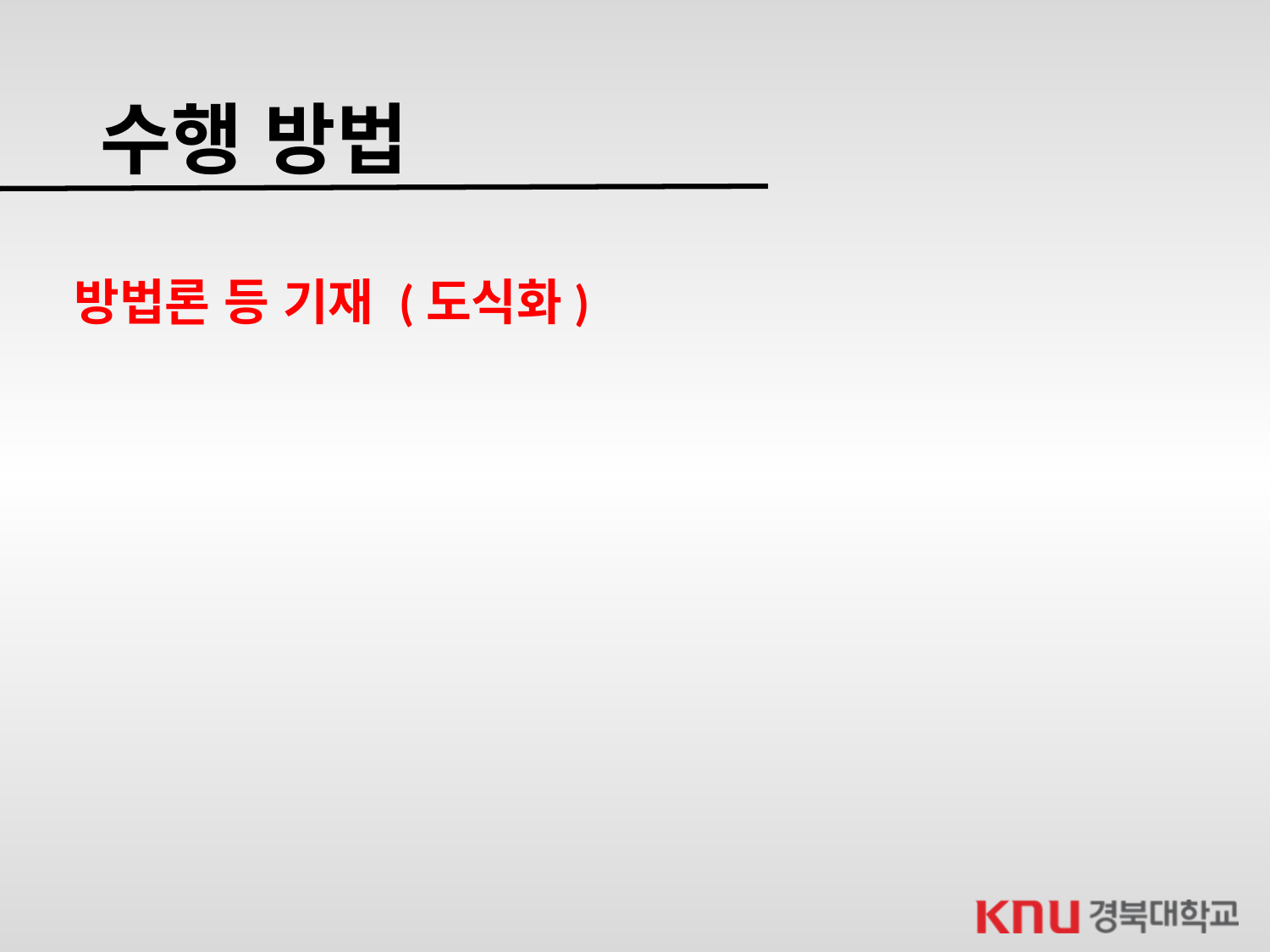

# 수행 방법
방법론 등 기재 (도식화)